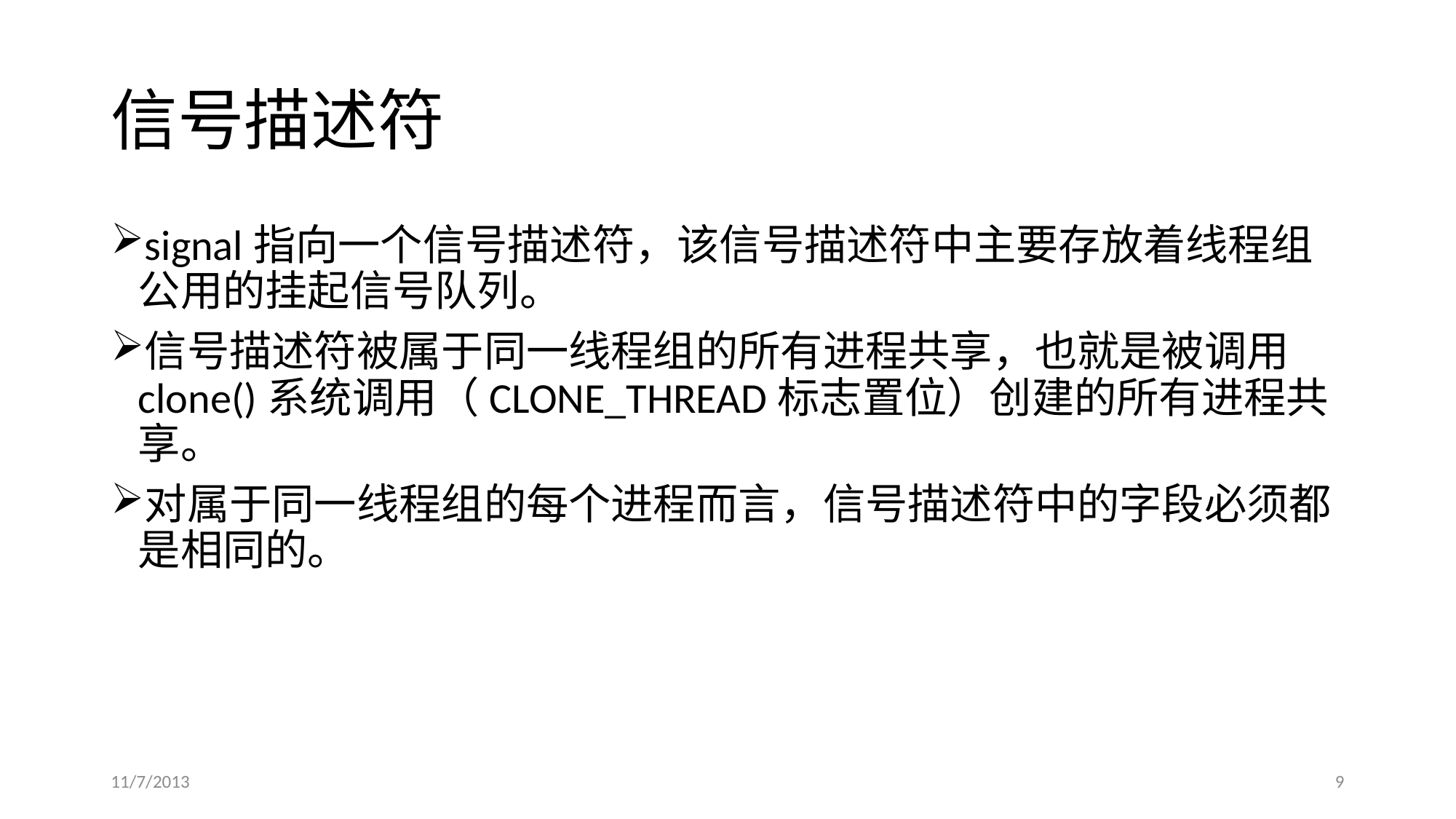

# 信号描述符
signal指向一个信号描述符，该信号描述符中主要存放着线程组公用的挂起信号队列。
信号描述符被属于同一线程组的所有进程共享，也就是被调用clone()系统调用（CLONE_THREAD标志置位）创建的所有进程共享。
对属于同一线程组的每个进程而言，信号描述符中的字段必须都是相同的。

11/7/2013
9